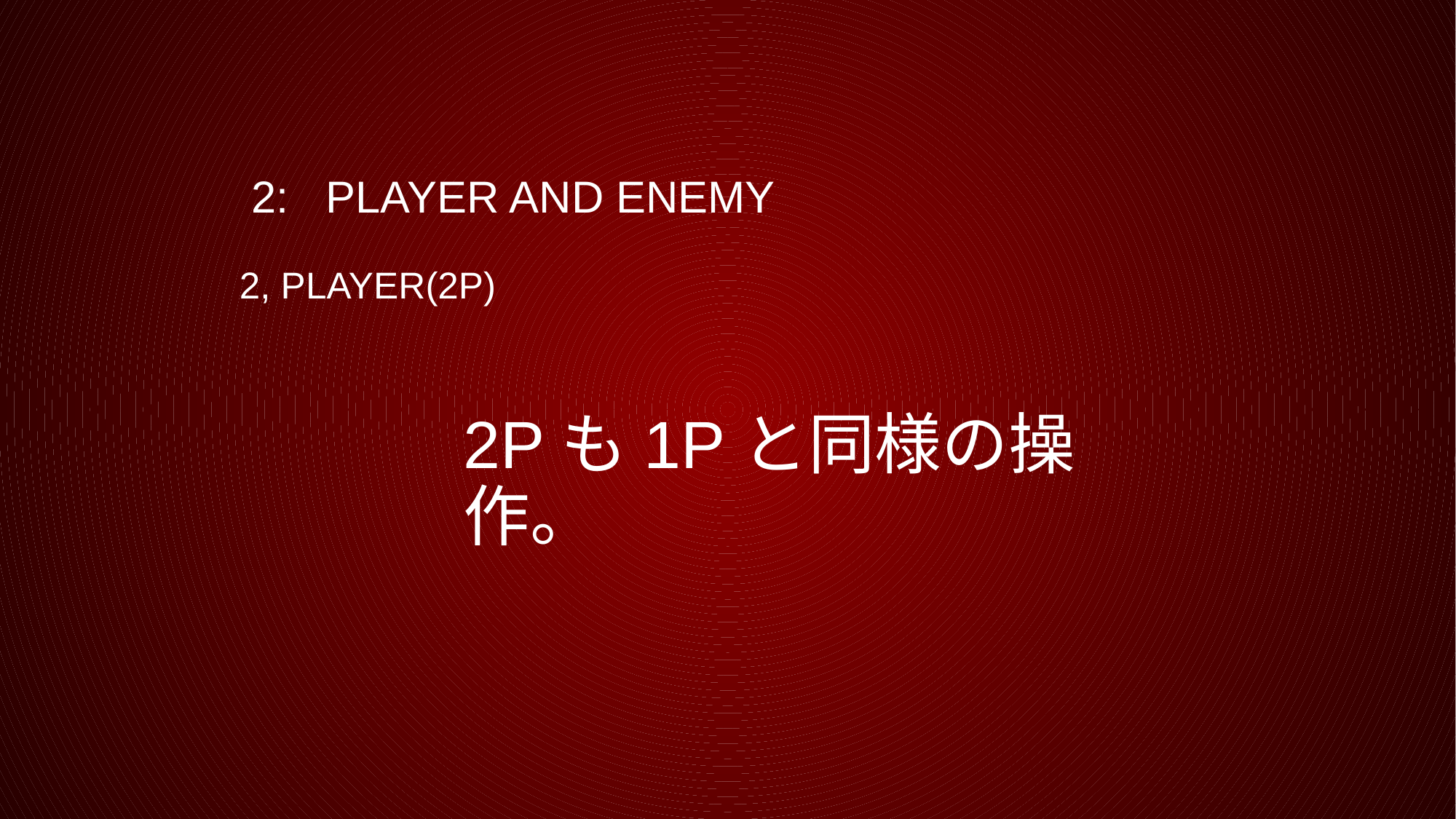

# 2:   PLAYER and ENEMY 2, PLAYER(2P)
2Pも1Pと同様の操作。